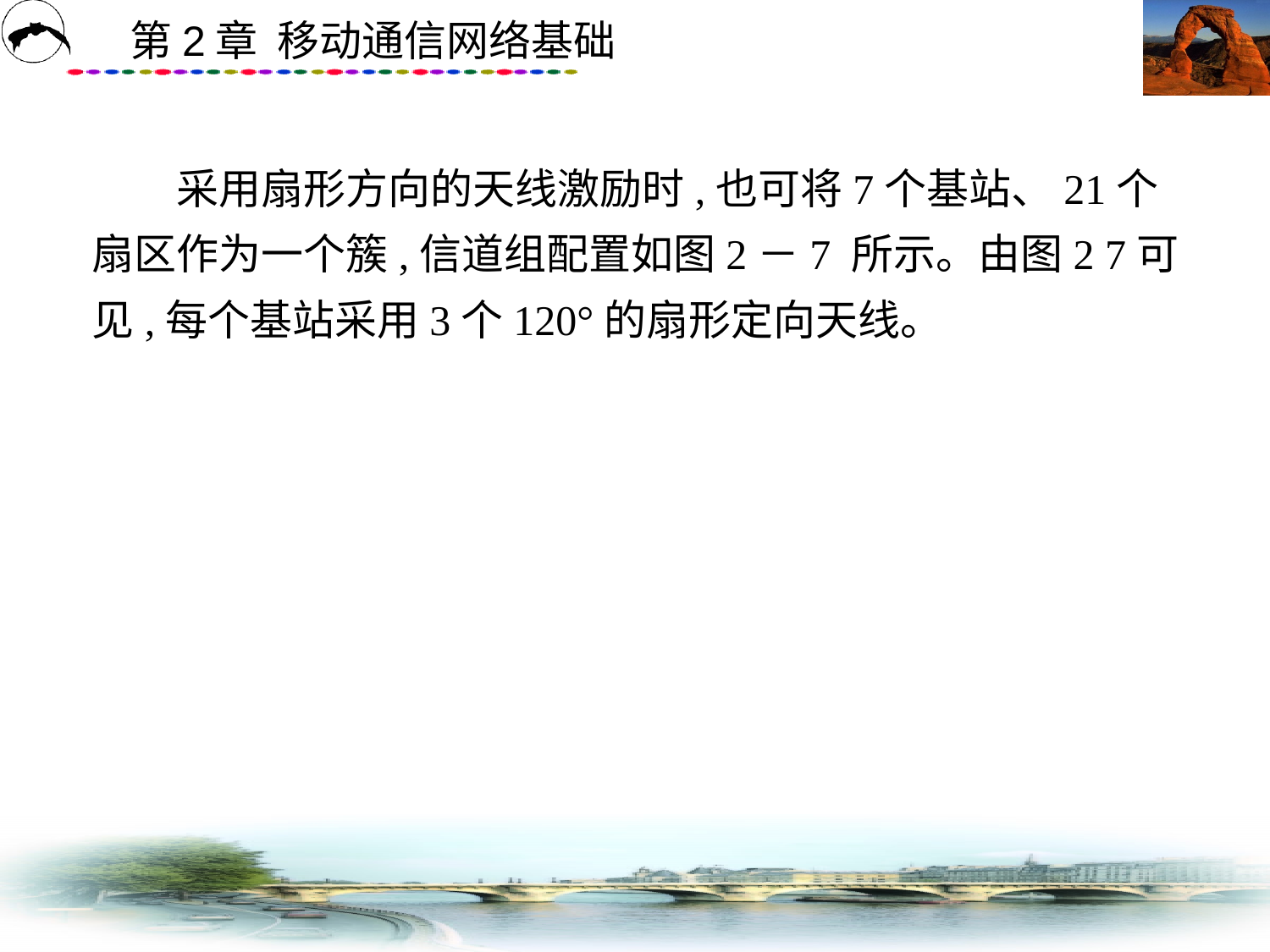

# 采用扇形方向的天线激励时,也可将7个基站、21个扇区作为一个簇,信道组配置如图2－7 所示。由图2 7可见,每个基站采用3个120°的扇形定向天线。